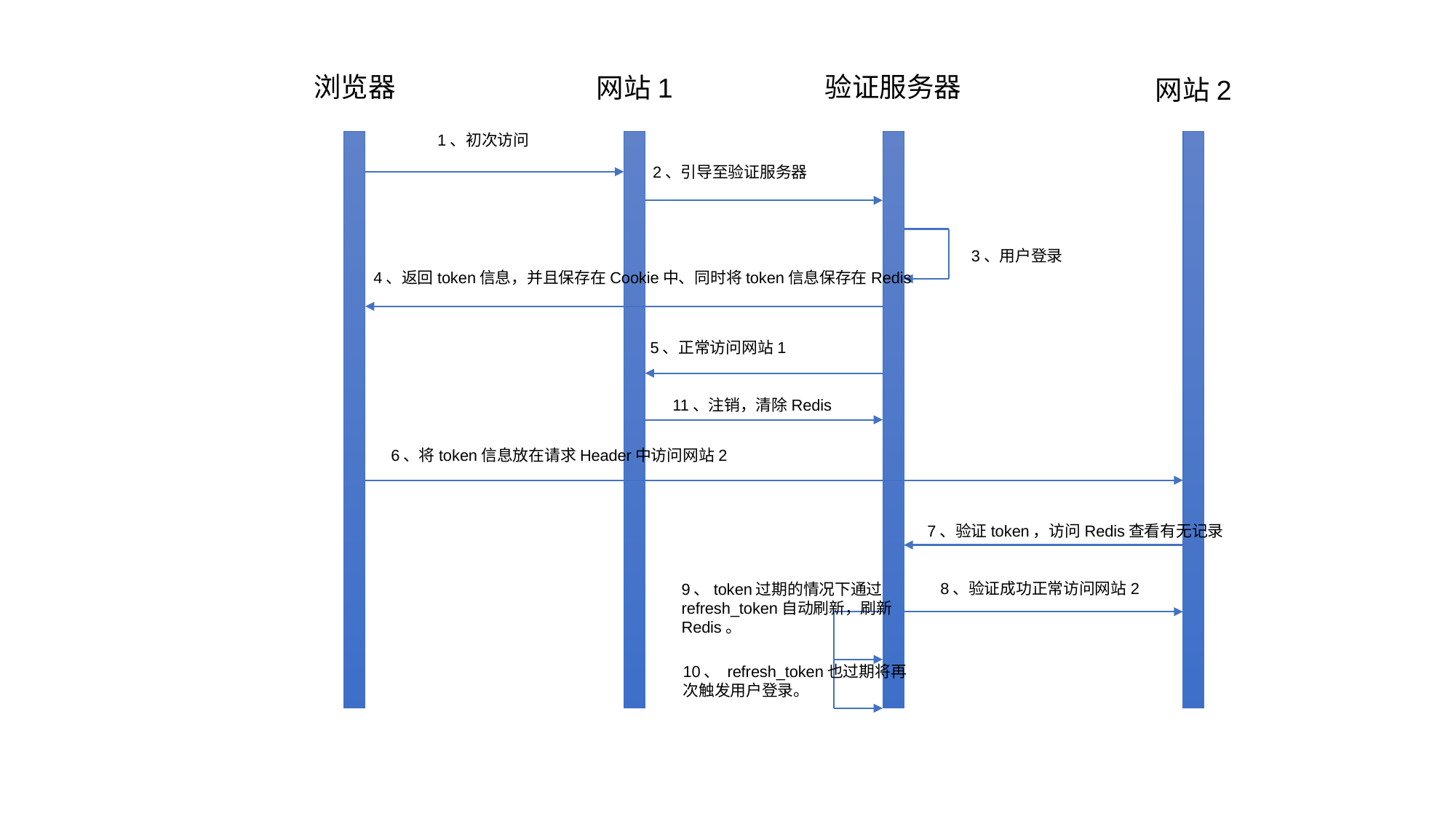

浏览器
验证服务器
网站1
网站2
1、初次访问

2、引导至验证服务器
3、用户登录
4、返回token信息，并且保存在Cookie中、同时将token信息保存在Redis
5、正常访问网站1
11、注销，清除Redis
6、将token信息放在请求Header中访问网站2
7、验证token，访问Redis查看有无记录
8、验证成功正常访问网站2
9、token过期的情况下通过refresh_token自动刷新，刷新Redis。
10、 refresh_token也过期将再次触发用户登录。